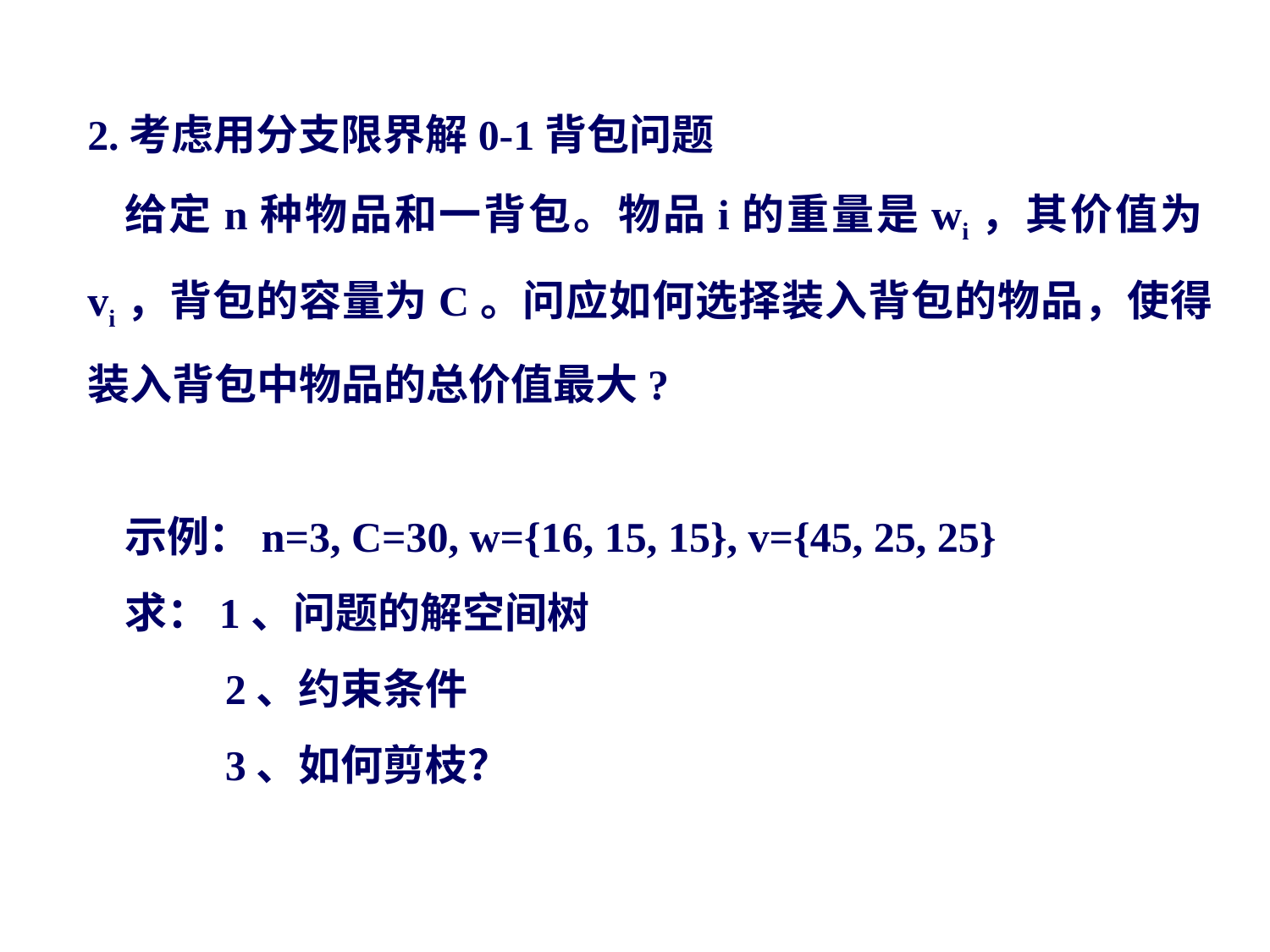

2.考虑用分支限界解0-1背包问题
给定n种物品和一背包。物品i的重量是wi，其价值为vi，背包的容量为C。问应如何选择装入背包的物品，使得装入背包中物品的总价值最大?

示例：n=3, C=30, w={16, 15, 15}, v={45, 25, 25}
求：1、问题的解空间树
	 2、约束条件
     3、如何剪枝？